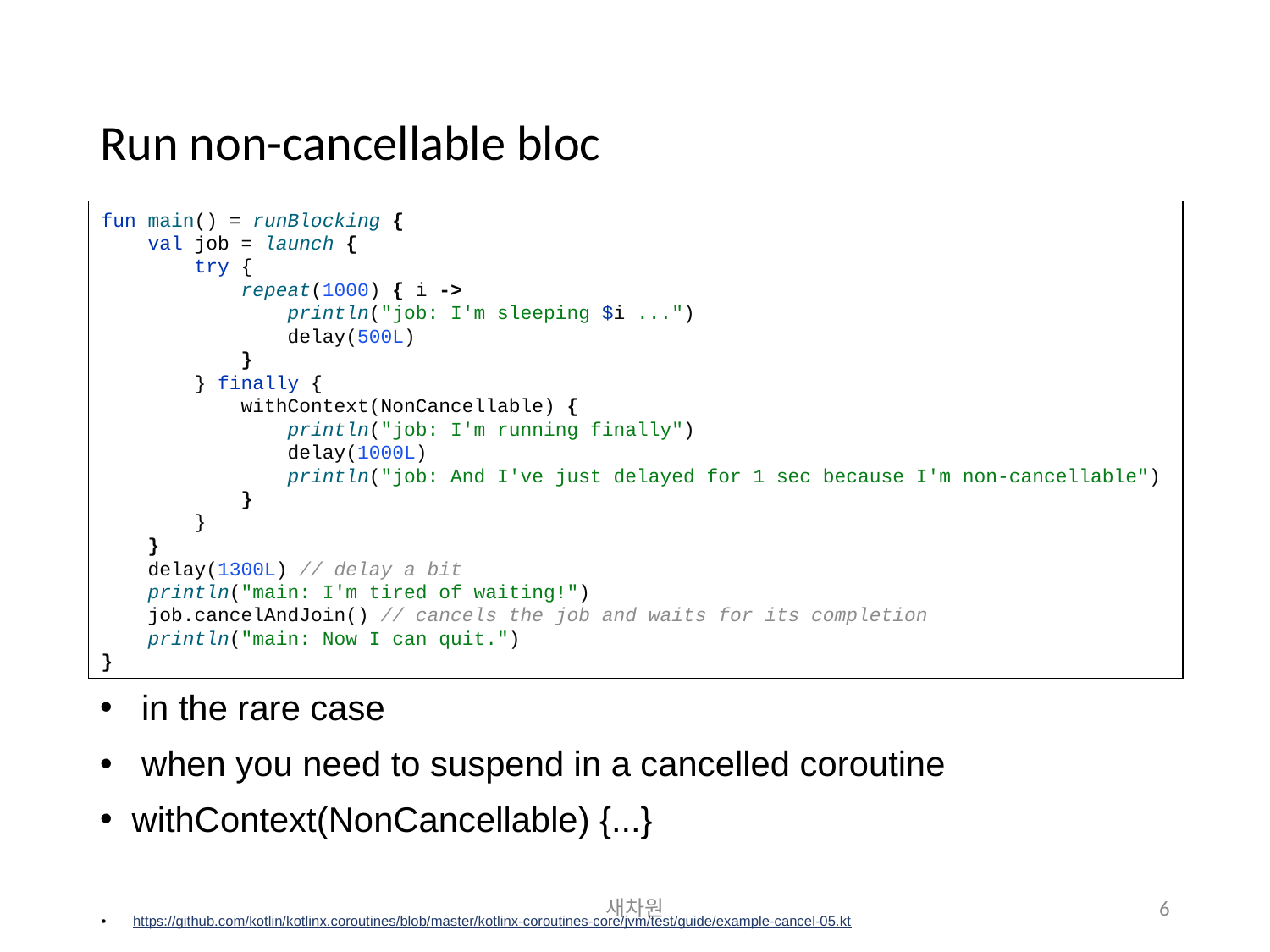

# Run non-cancellable bloc
fun main() = runBlocking {
    val job = launch {
        try {
            repeat(1000) { i ->
                println("job: I'm sleeping $i ...")
                delay(500L)
            }
        } finally {
            withContext(NonCancellable) {
                println("job: I'm running finally")
                delay(1000L)
                println("job: And I've just delayed for 1 sec because I'm non-cancellable")
            }
        }
    }
    delay(1300L) // delay a bit
    println("main: I'm tired of waiting!")
    job.cancelAndJoin() // cancels the job and waits for its completion
    println("main: Now I can quit.")
}
 in the rare case
 when you need to suspend in a cancelled coroutine
withContext(NonCancellable) {...}
새차원
6
https://github.com/kotlin/kotlinx.coroutines/blob/master/kotlinx-coroutines-core/jvm/test/guide/example-cancel-05.kt